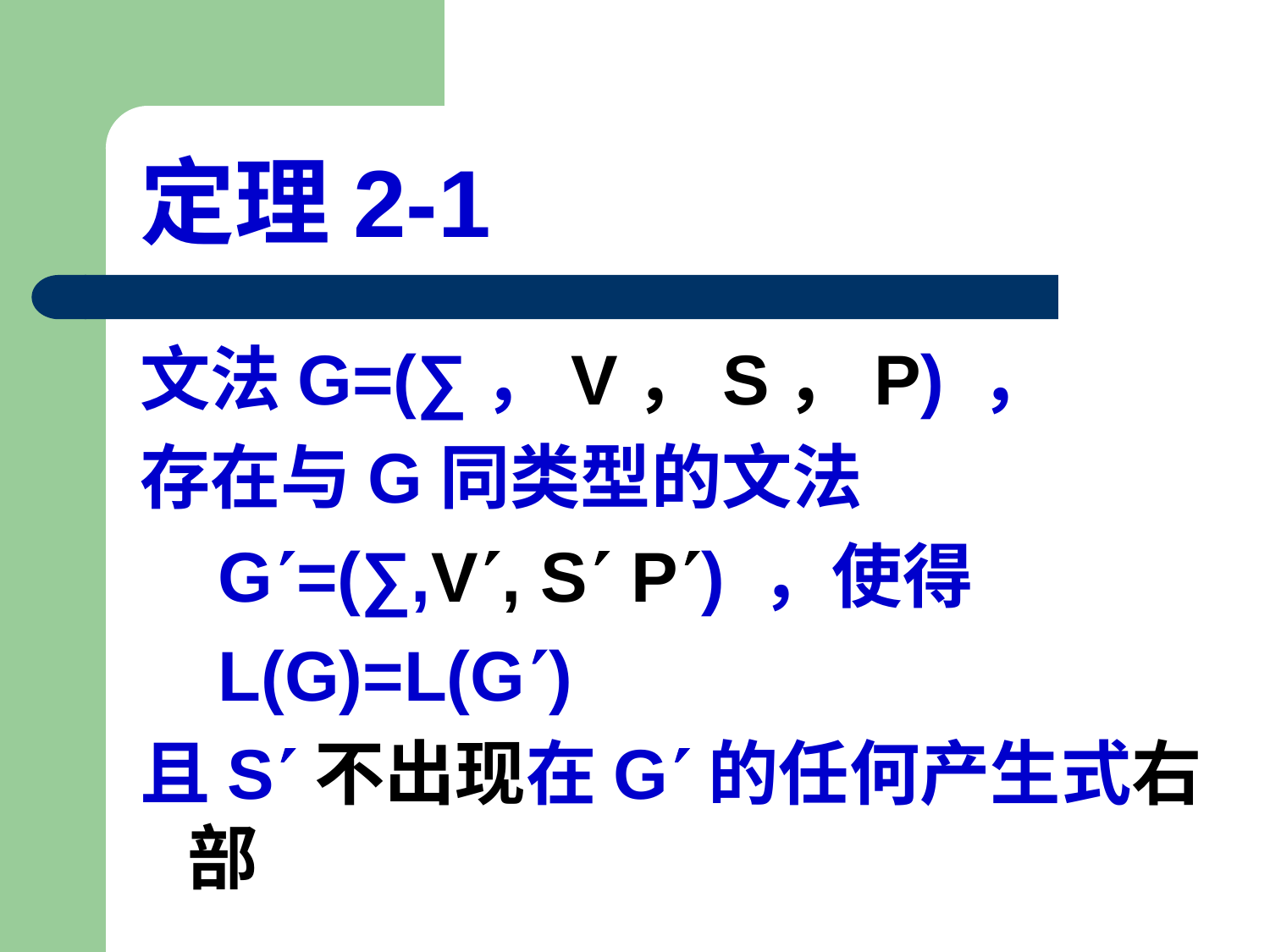

# 定理2-1
文法G=(∑，V，S，P) ，
存在与G同类型的文法
    G′=(∑,V′, S′ P′) ，使得
    L(G)=L(G′)
且S′不出现在G′的任何产生式右部